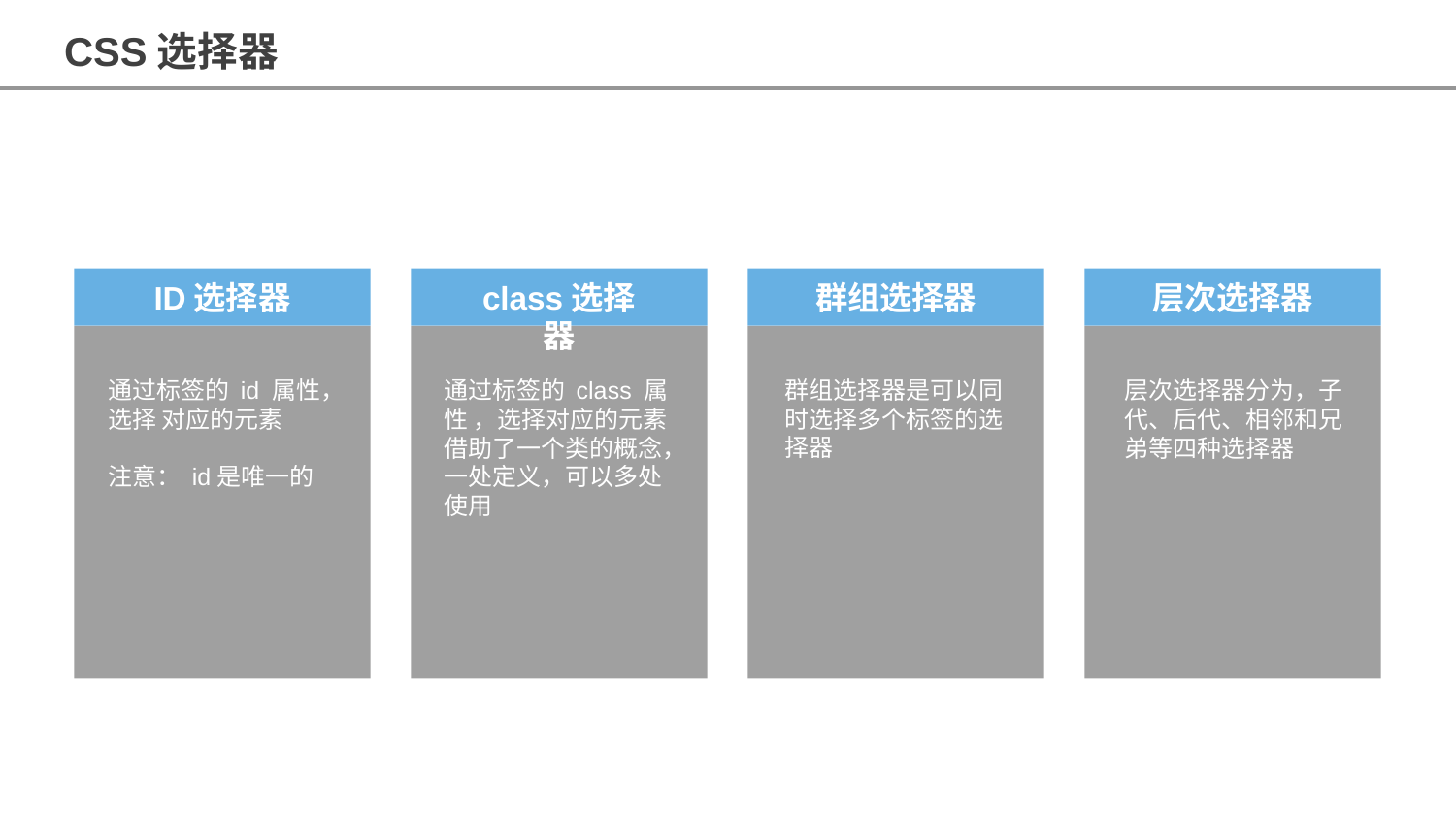

CSS选择器

ID选择器
class选择器
群组选择器
层次选择器
通过标签的 id 属性，选择 对应的元素

注意： id是唯一的
通过标签的 class 属性 ，选择对应的元素
借助了一个类的概念，一处定义，可以多处使用
群组选择器是可以同时选择多个标签的选择器

层次选择器分为，子代、后代、相邻和兄弟等四种选择器